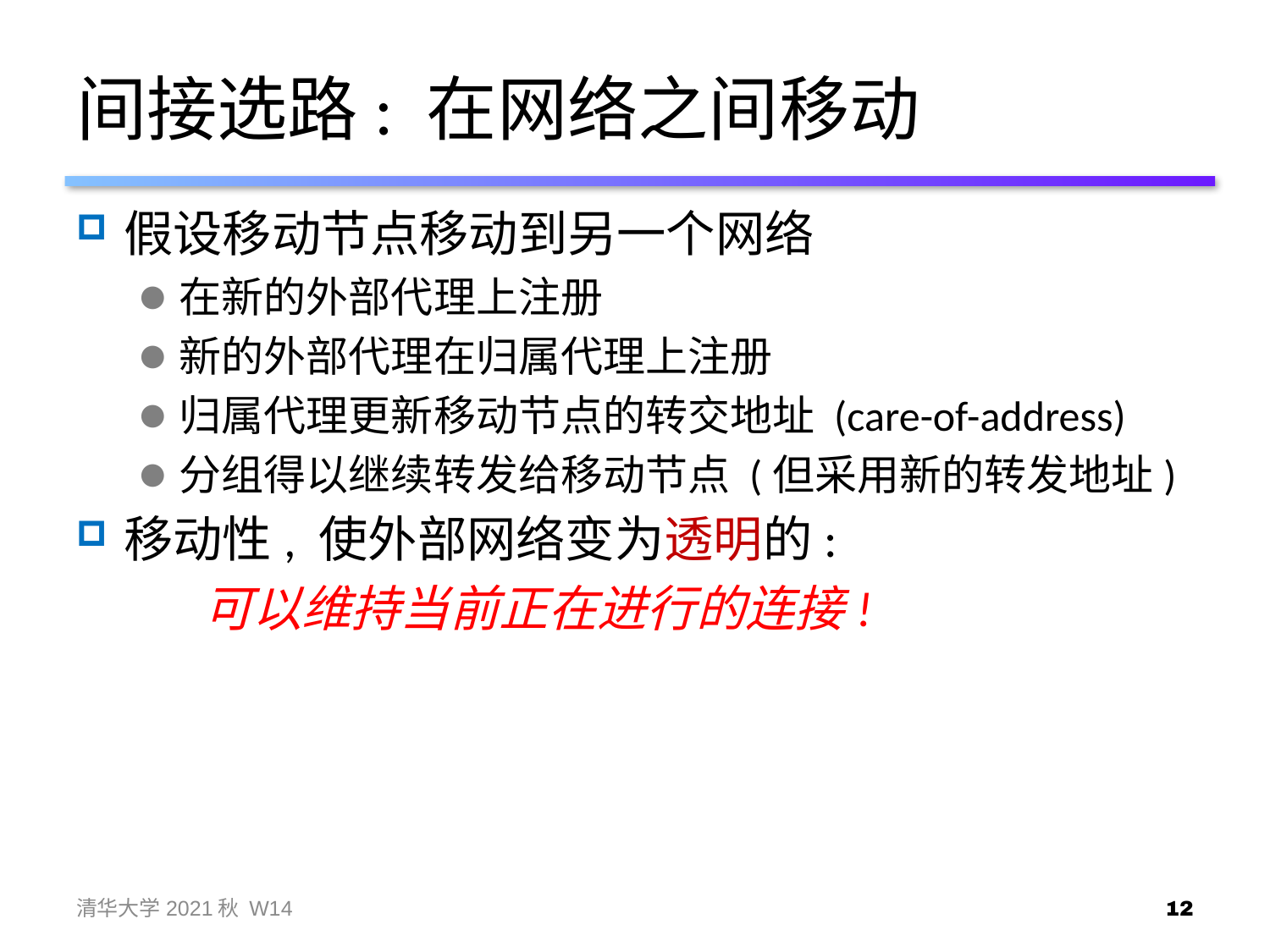

# 间接选路: 在网络之间移动
假设移动节点移动到另一个网络
在新的外部代理上注册
新的外部代理在归属代理上注册
归属代理更新移动节点的转交地址 (care-of-address)
分组得以继续转发给移动节点 (但采用新的转发地址)
移动性, 使外部网络变为透明的:
	可以维持当前正在进行的连接!
清华大学2021秋 W14
12